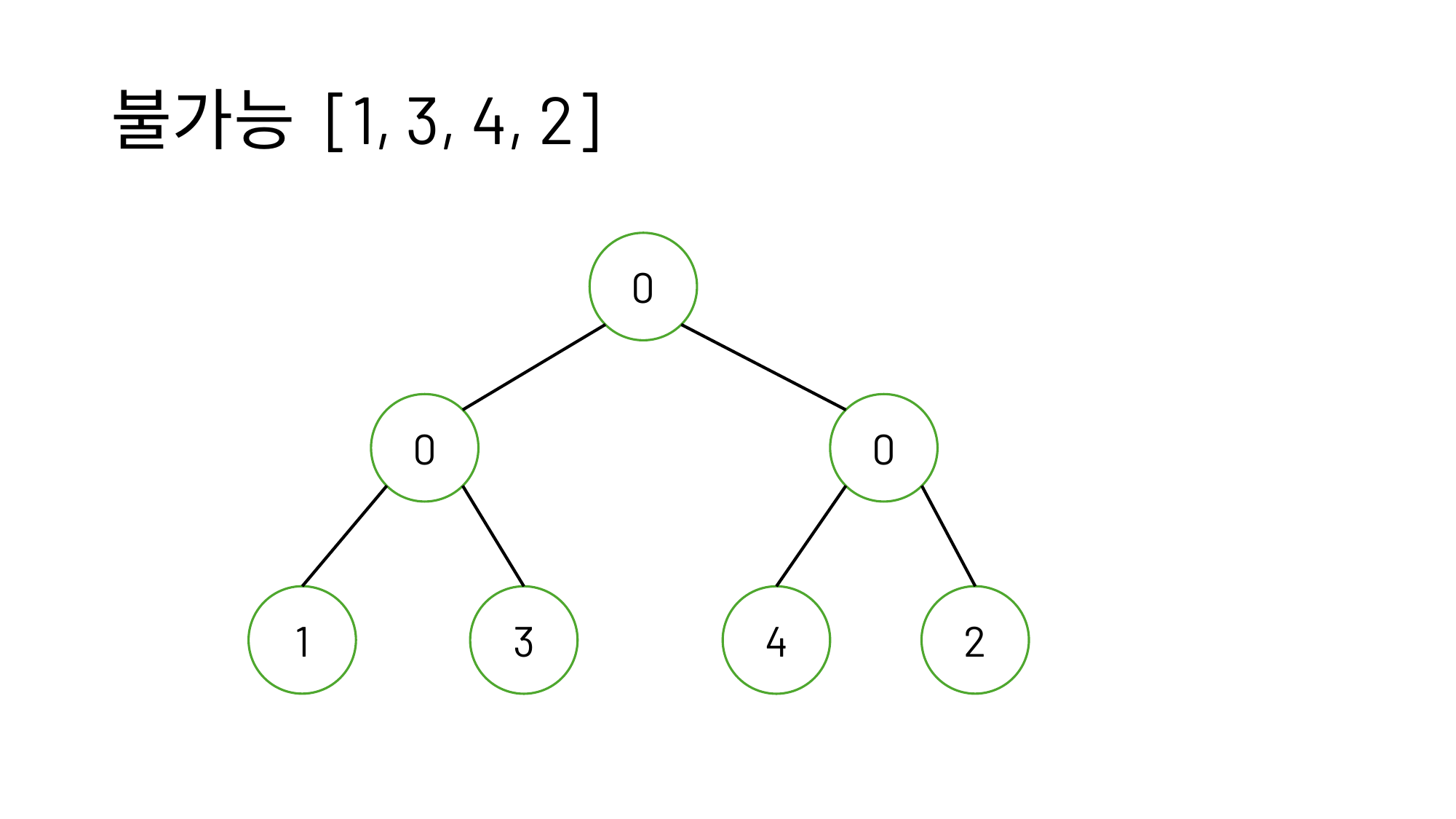

# 불가능 [1, 3, 4, 2]
0
0
0
1
2
3
4